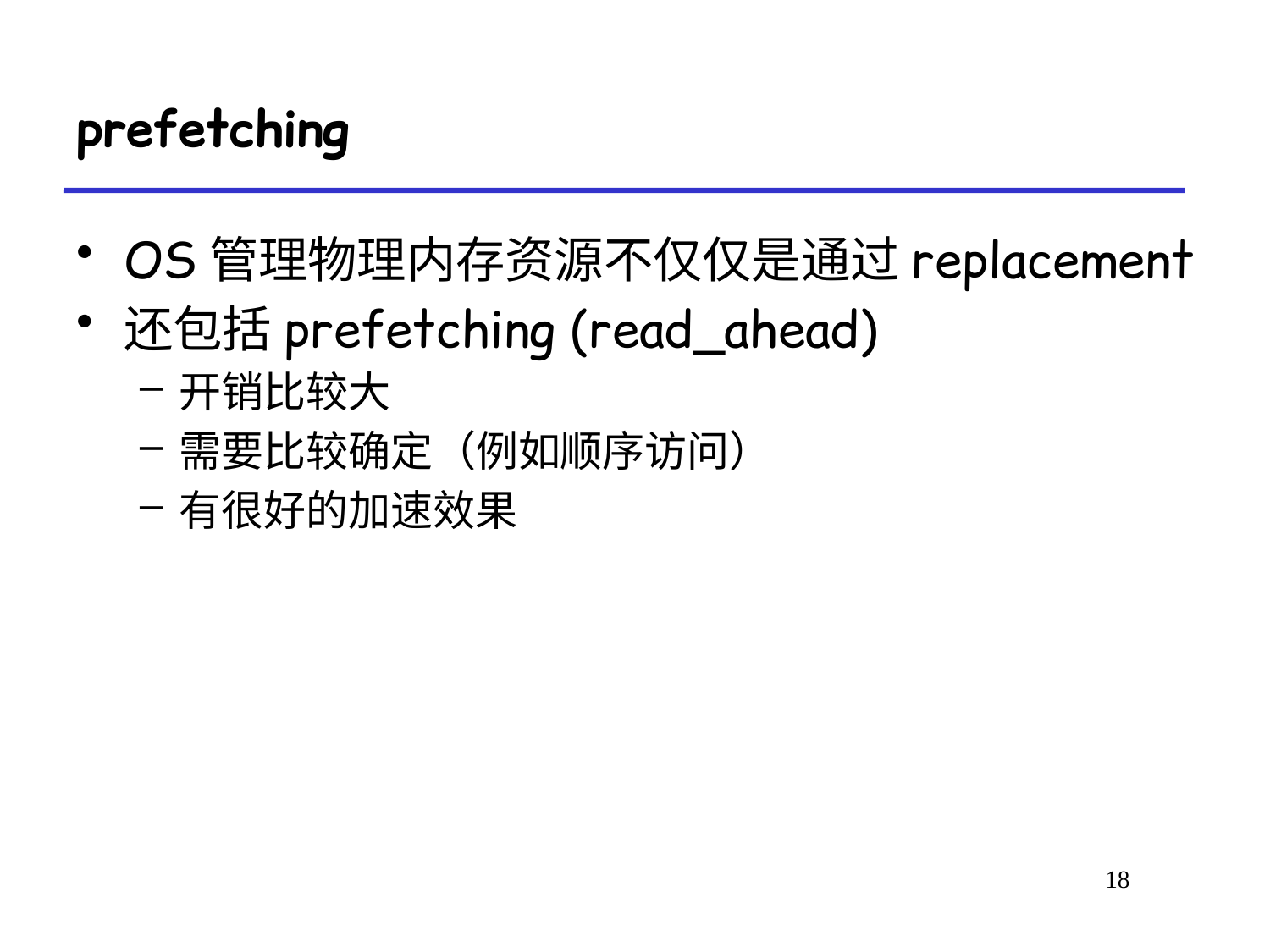

# prefetching
OS管理物理内存资源不仅仅是通过replacement
还包括prefetching (read_ahead)
开销比较大
需要比较确定（例如顺序访问）
有很好的加速效果
18